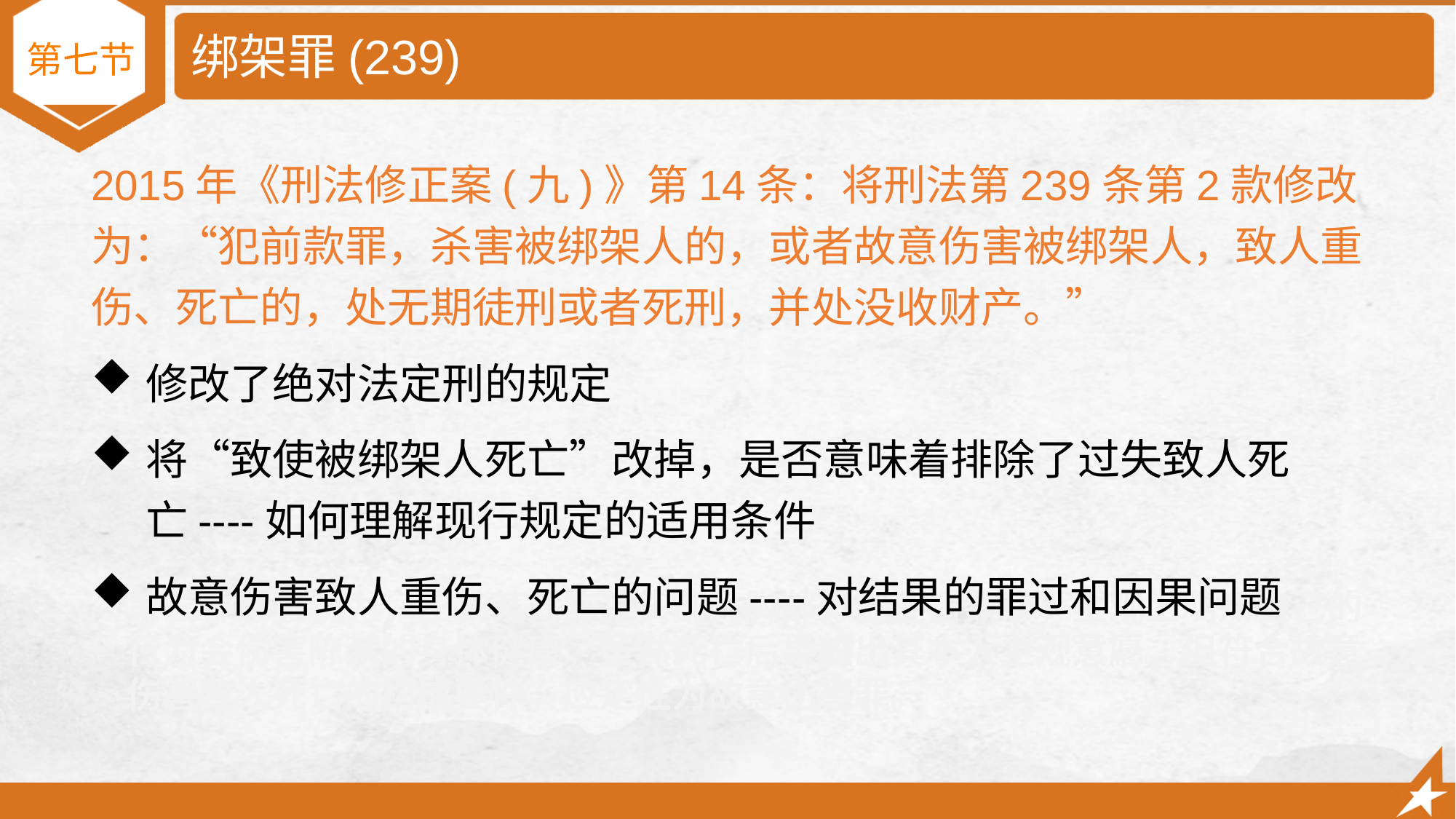

# 绑架罪(239)
第七节
2015年《刑法修正案(九)》第14条：将刑法第239条第2款修改为：“犯前款罪，杀害被绑架人的，或者故意伤害被绑架人，致人重伤、死亡的，处无期徒刑或者死刑，并处没收财产。”
修改了绝对法定刑的规定
将“致使被绑架人死亡”改掉，是否意味着排除了过失致人死亡----如何理解现行规定的适用条件
故意伤害致人重伤、死亡的问题----对结果的罪过和因果问题

第三种意见认为，王某某对陈某头部、胸部分别连击数拳，主观上明知自己的行为会伤害陈某的身体健康，虽然死亡后果超出其本人主观意愿，但符合故意伤害致人死亡的构成要件，应定性为故意伤害罪。